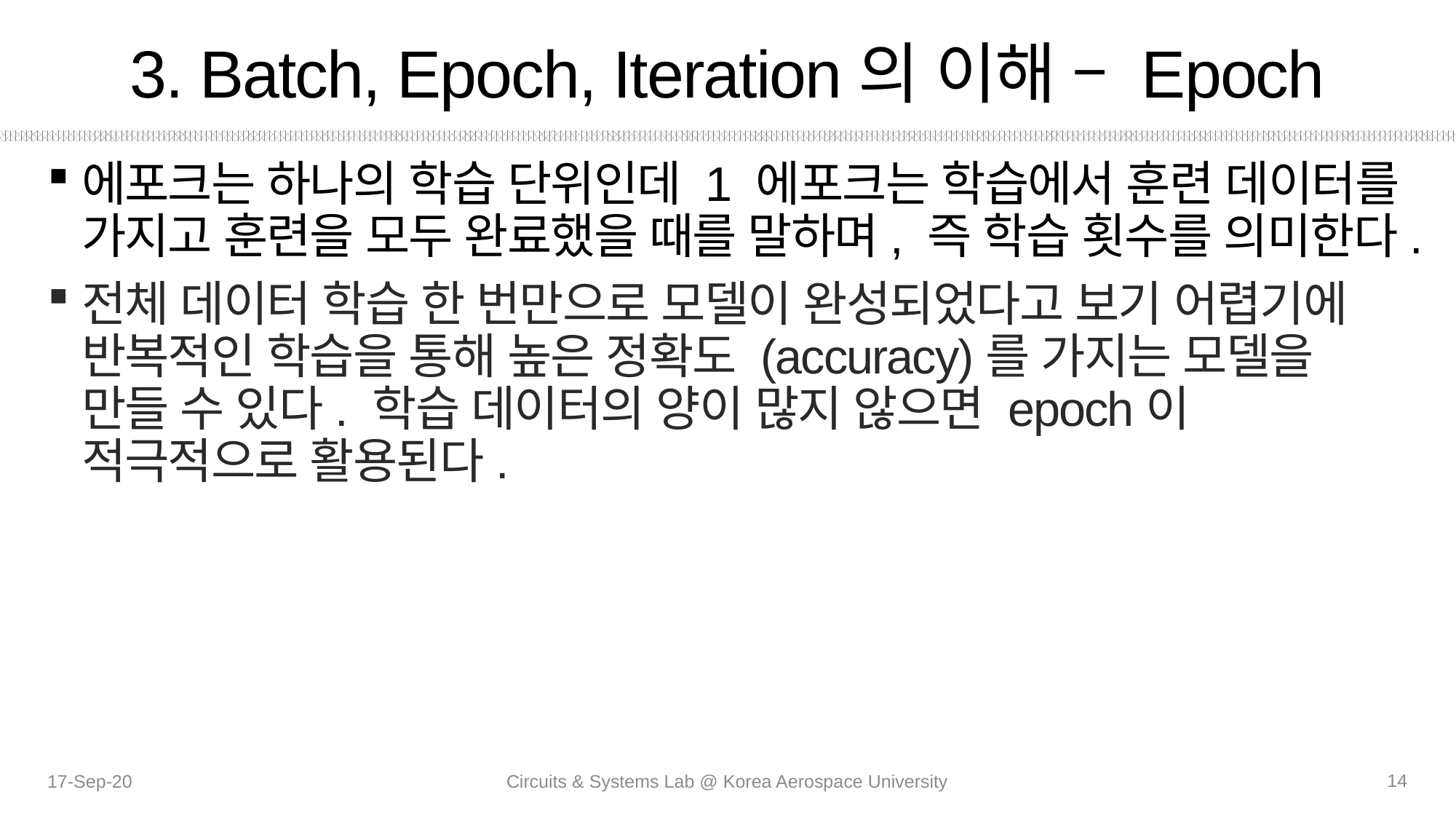

# 3. Batch, Epoch, Iteration의 이해 – Epoch
에포크는 하나의 학습 단위인데 1 에포크는 학습에서 훈련 데이터를 가지고 훈련을 모두 완료했을 때를 말하며, 즉 학습 횟수를 의미한다.
전체 데이터 학습 한 번만으로 모델이 완성되었다고 보기 어렵기에 반복적인 학습을 통해 높은 정확도 (accuracy)를 가지는 모델을 만들 수 있다. 학습 데이터의 양이 많지 않으면 epoch이 적극적으로 활용된다.
14
17-Sep-20
Circuits & Systems Lab @ Korea Aerospace University